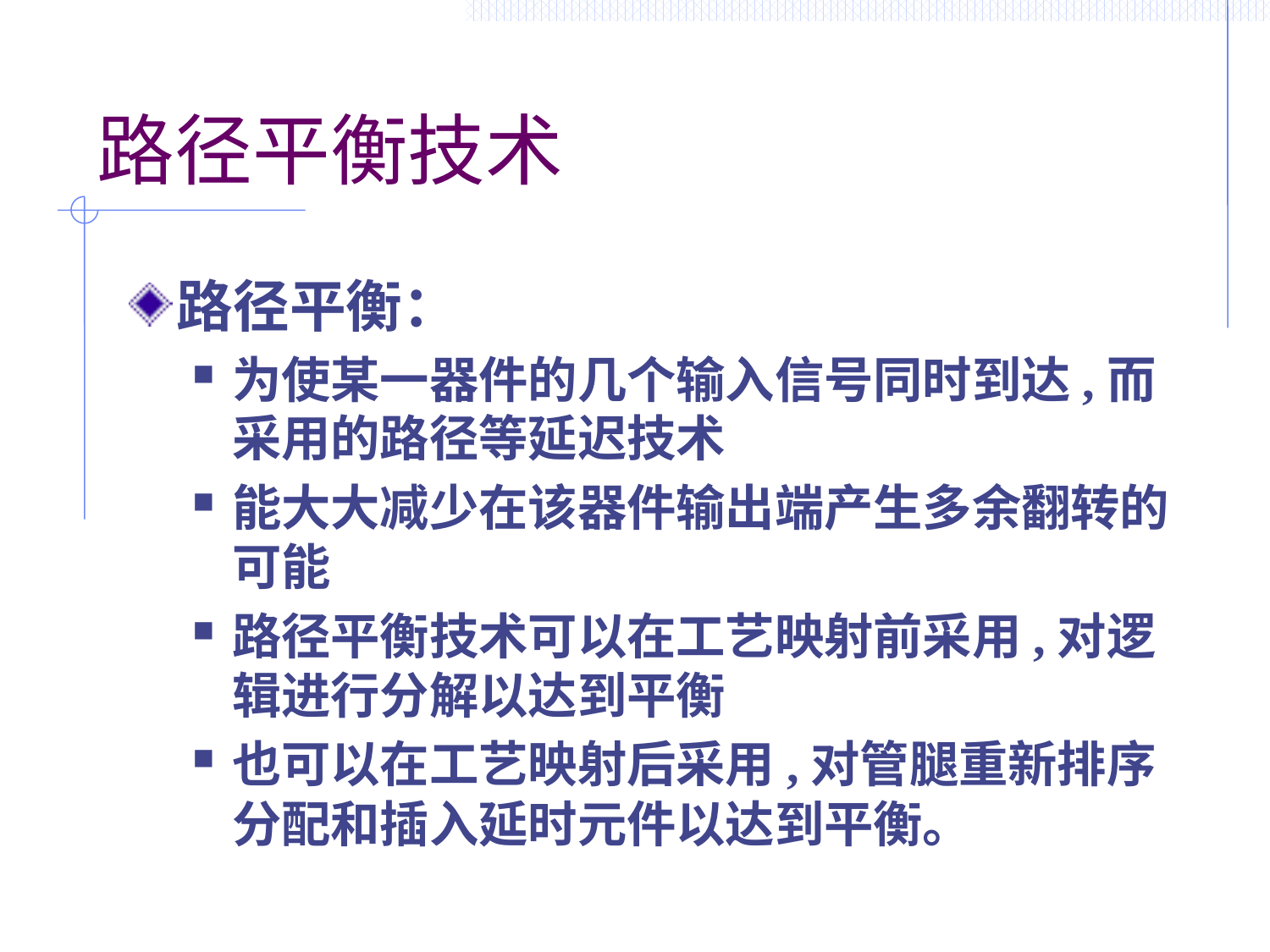

# 路径平衡技术
路径平衡：
为使某一器件的几个输入信号同时到达,而采用的路径等延迟技术
能大大减少在该器件输出端产生多余翻转的可能
路径平衡技术可以在工艺映射前采用,对逻辑进行分解以达到平衡
也可以在工艺映射后采用,对管腿重新排序分配和插入延时元件以达到平衡。